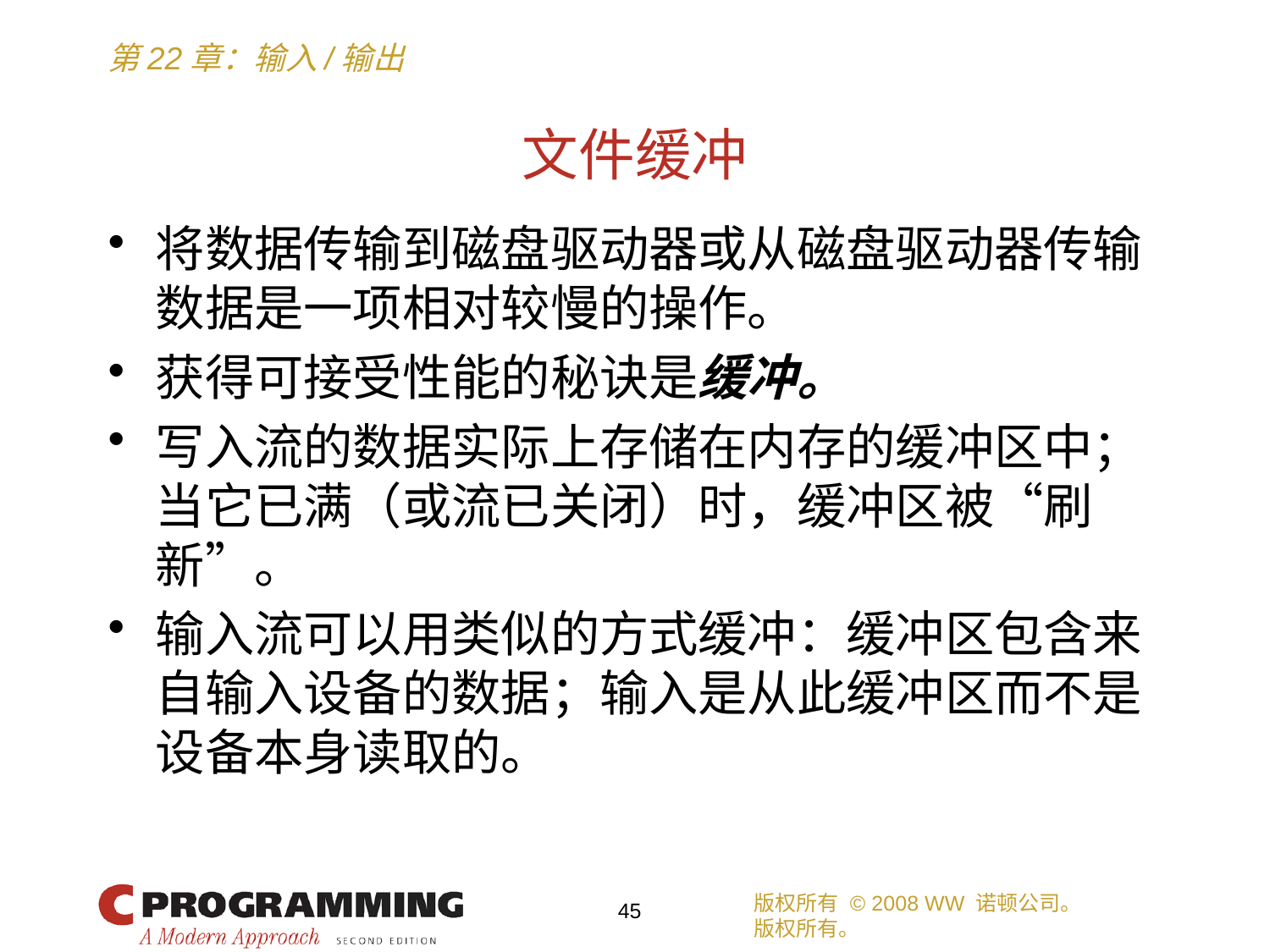

# 文件缓冲
将数据传输到磁盘驱动器或从磁盘驱动器传输数据是一项相对较慢的操作。
获得可接受性能的秘诀是缓冲。
写入流的数据实际上存储在内存的缓冲区中；当它已满（或流已关闭）时，缓冲区被“刷新”。
输入流可以用类似的方式缓冲：缓冲区包含来自输入设备的数据；输入是从此缓冲区而不是设备本身读取的。
版权所有 © 2008 WW 诺顿公司。
版权所有。
45